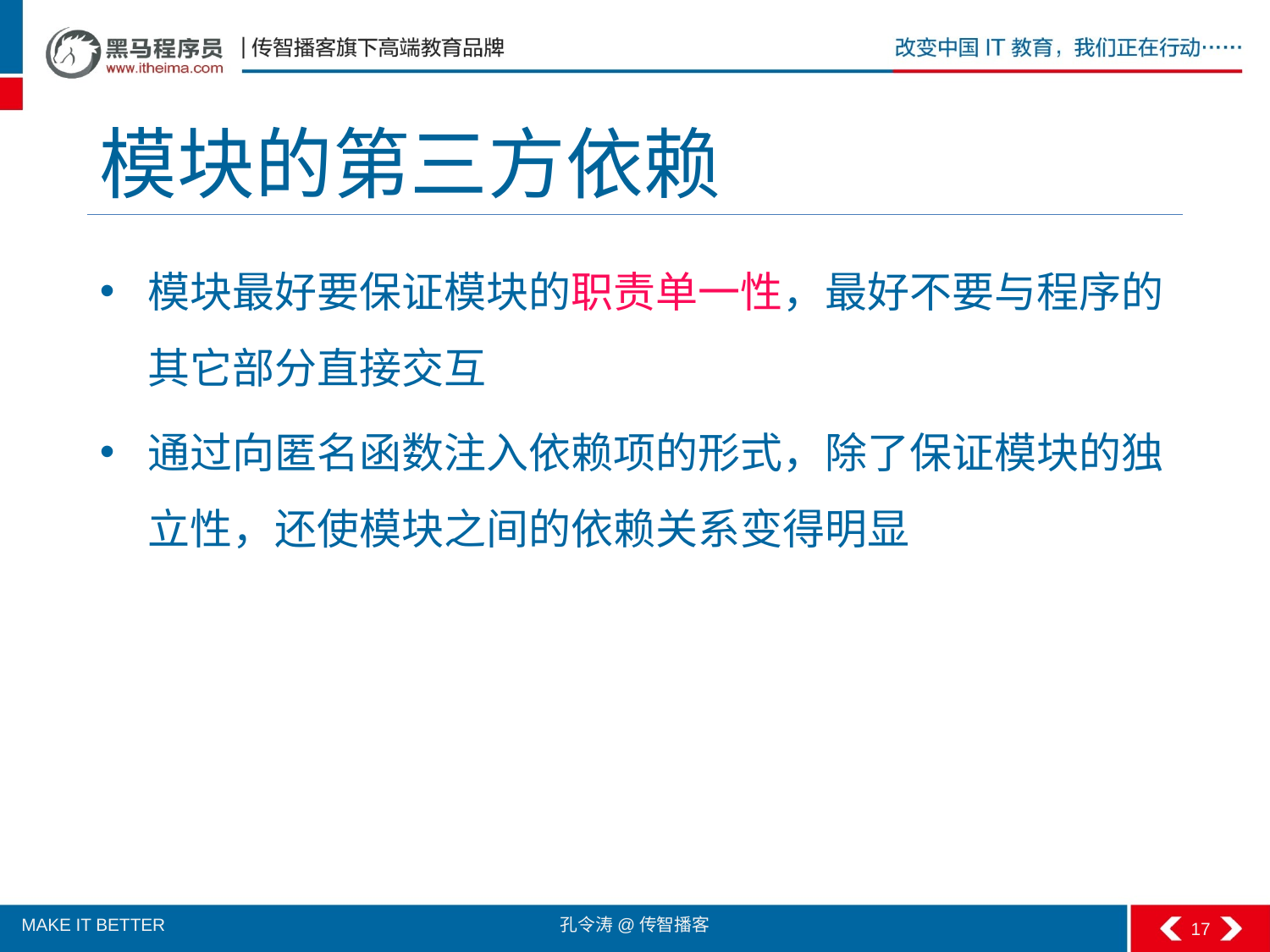

# 模块的第三方依赖
模块最好要保证模块的职责单一性，最好不要与程序的其它部分直接交互
通过向匿名函数注入依赖项的形式，除了保证模块的独立性，还使模块之间的依赖关系变得明显
17
孔令涛@传智播客
MAKE IT BETTER